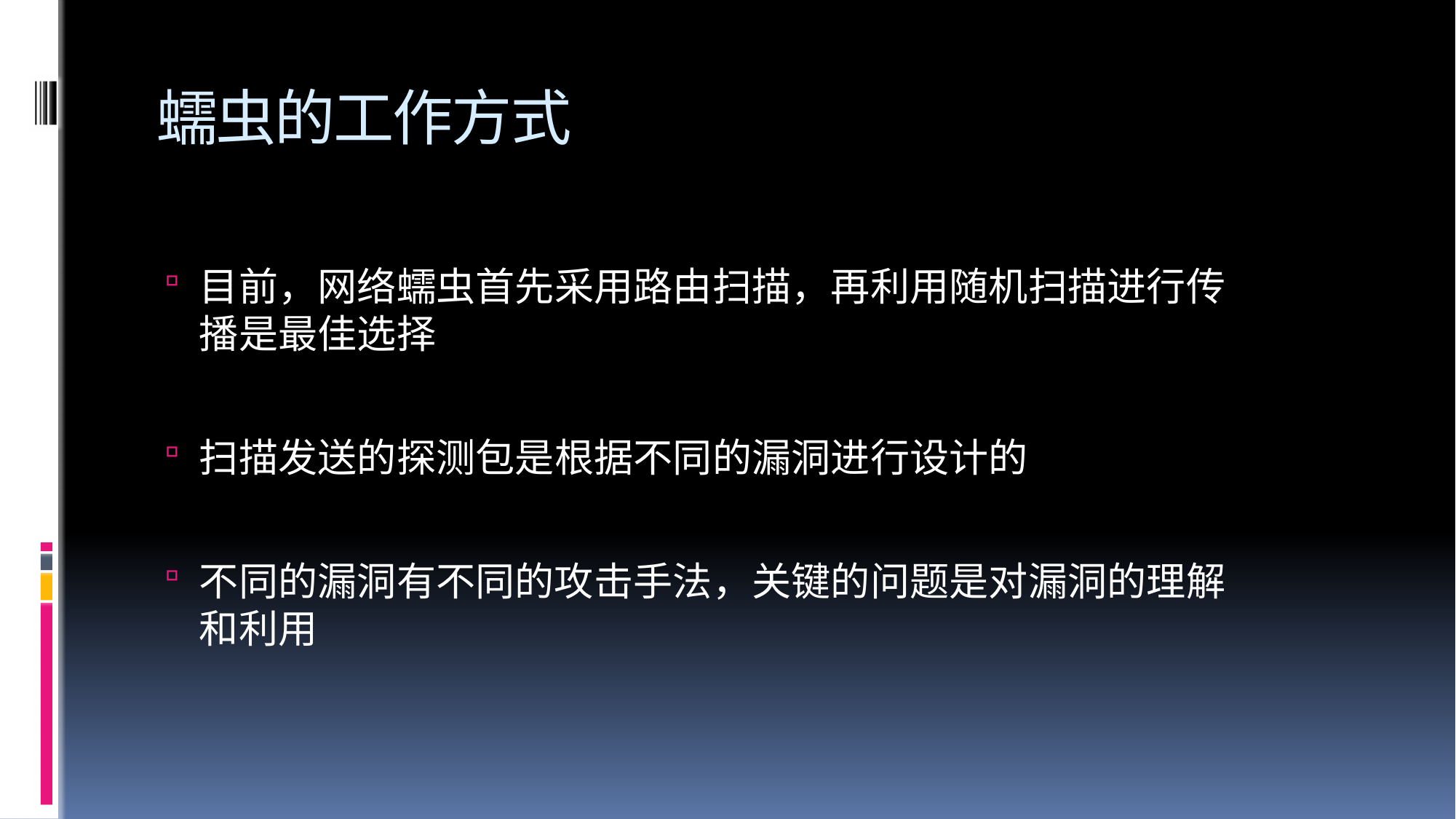

# 蠕虫的工作方式
目前，网络蠕虫首先采用路由扫描，再利用随机扫描进行传播是最佳选择

扫描发送的探测包是根据不同的漏洞进行设计的

不同的漏洞有不同的攻击手法，关键的问题是对漏洞的理解和利用